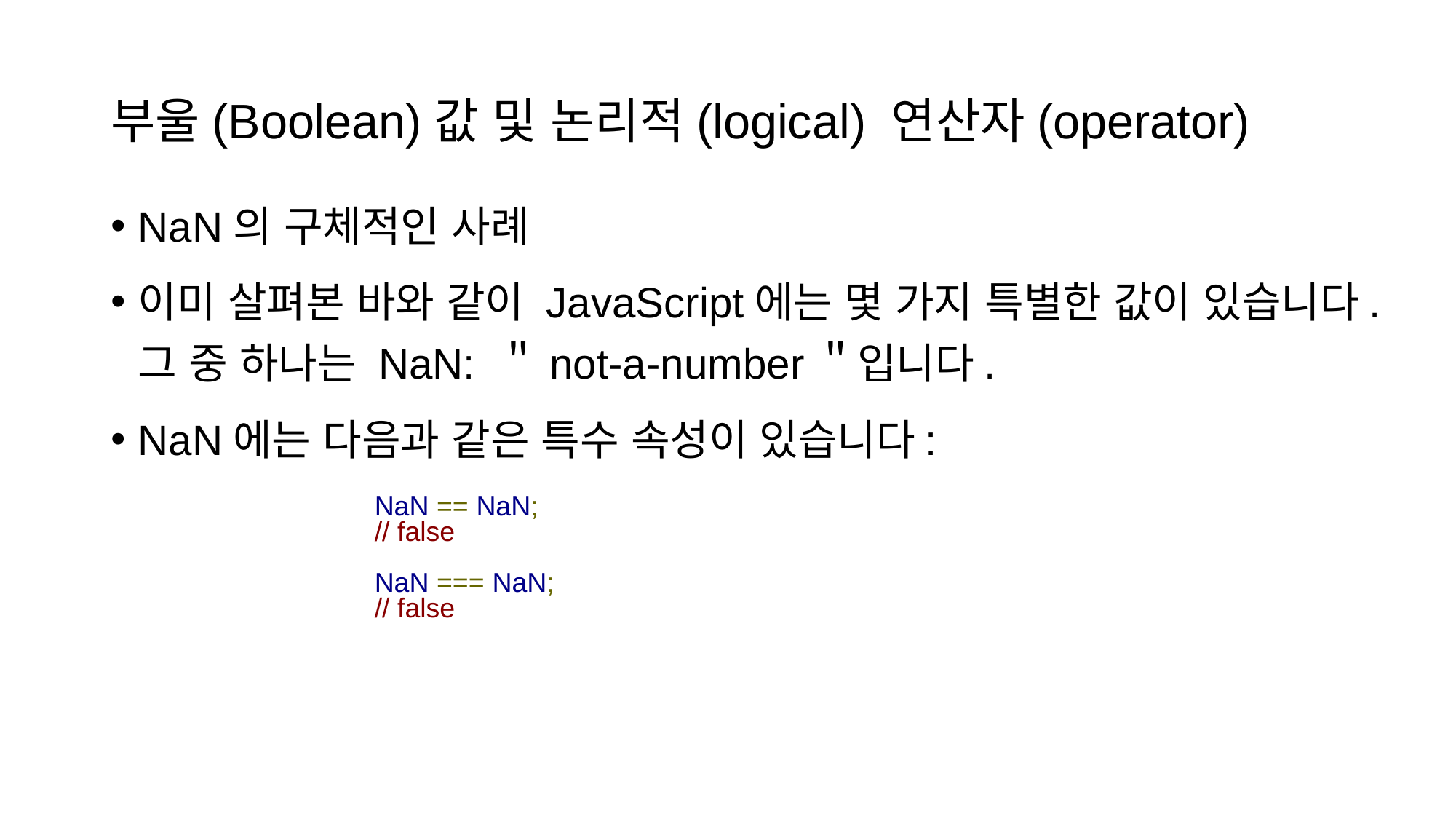

# 부울(Boolean)값 및 논리적(logical) 연산자(operator)
NaN의 구체적인 사례
이미 살펴본 바와 같이 JavaScript에는 몇 가지 특별한 값이 있습니다. 그 중 하나는 NaN: ＂not-a-number＂입니다.
NaN에는 다음과 같은 특수 속성이 있습니다:

NaN == NaN;
// false

NaN === NaN;
// false